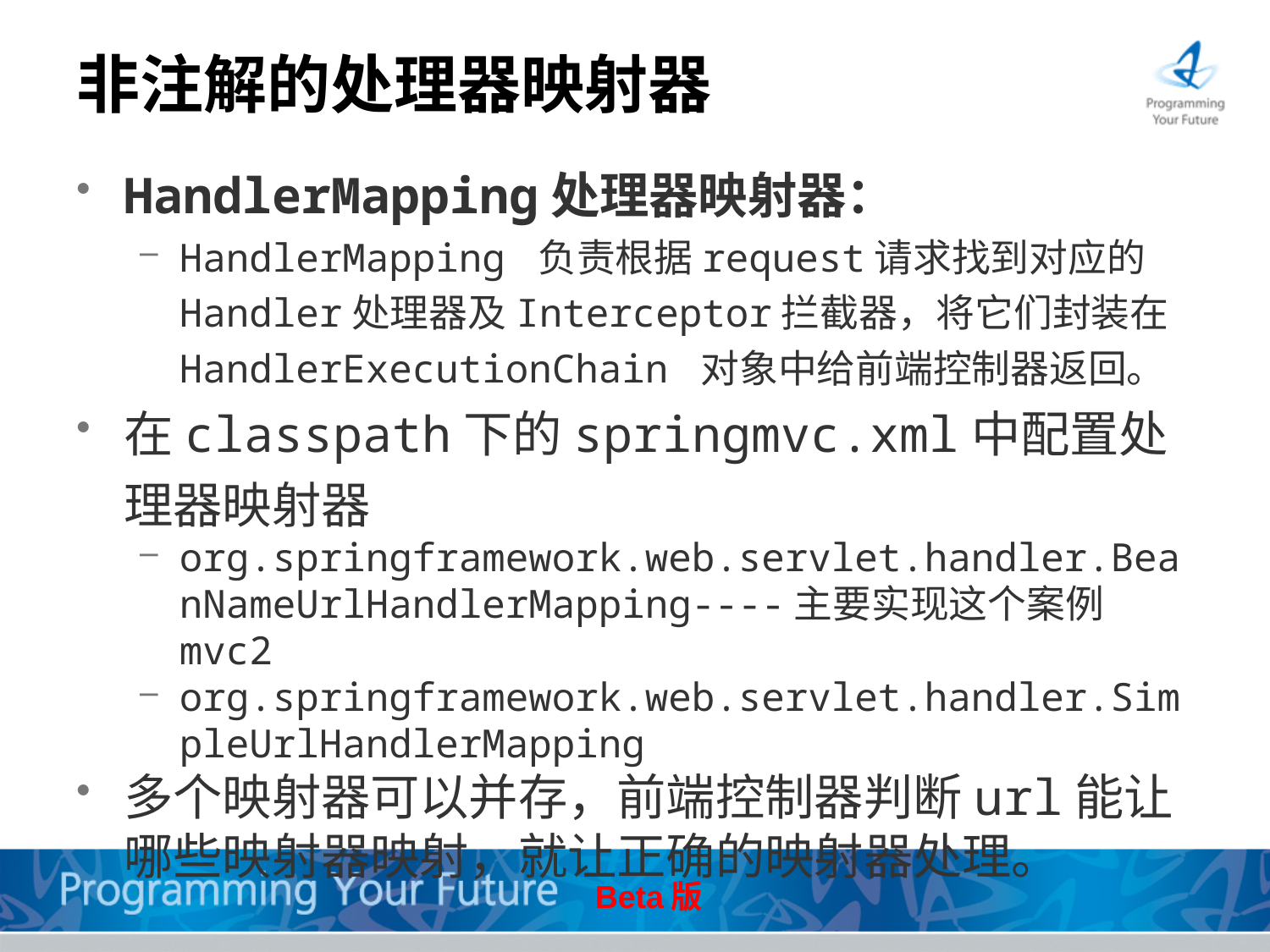

# 非注解的处理器映射器
HandlerMapping处理器映射器：
HandlerMapping 负责根据request请求找到对应的Handler处理器及Interceptor拦截器，将它们封装在HandlerExecutionChain 对象中给前端控制器返回。
在classpath下的springmvc.xml中配置处理器映射器
org.springframework.web.servlet.handler.BeanNameUrlHandlerMapping----主要实现这个案例mvc2
org.springframework.web.servlet.handler.SimpleUrlHandlerMapping
多个映射器可以并存，前端控制器判断url能让哪些映射器映射，就让正确的映射器处理。